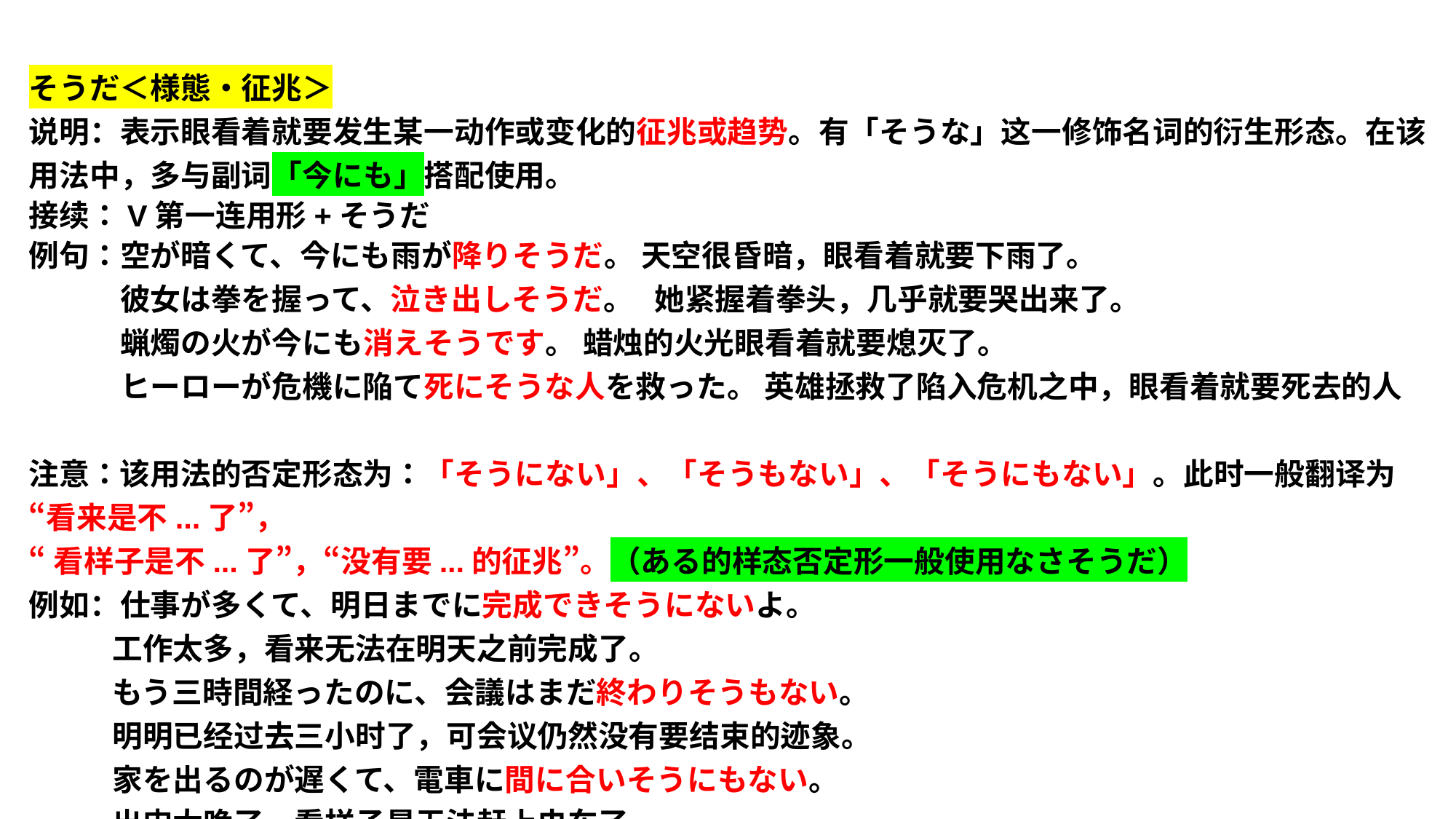

そうだ＜様態・征兆＞
说明：表示眼看着就要发生某一动作或变化的征兆或趋势。有「そうな」这一修饰名词的衍生形态。在该用法中，多与副词「今にも」搭配使用。
接续：V第一连用形+そうだ
例句：空が暗くて、今にも雨が降りそうだ。 天空很昏暗，眼看着就要下雨了。
　　　彼女は拳を握って、泣き出しそうだ。   她紧握着拳头，几乎就要哭出来了。
　　　蝋燭の火が今にも消えそうです。 蜡烛的火光眼看着就要熄灭了。
　　　ヒーローが危機に陥て死にそうな人を救った。 英雄拯救了陷入危机之中，眼看着就要死去的人

注意：该用法的否定形态为：「そうにない」、「そうもない」、「そうにもない」。此时一般翻译为“看来是不...了”，
“看样子是不...了”，“没有要...的征兆”。（ある的样态否定形一般使用なさそうだ）
例如：仕事が多くて、明日までに完成できそうにないよ。
           工作太多，看来无法在明天之前完成了。
           もう三時間経ったのに、会議はまだ終わりそうもない。
           明明已经过去三小时了，可会议仍然没有要结束的迹象。
           家を出るのが遅くて、電車に間に合いそうにもない。
           出门太晚了，看样子是无法赶上电车了。